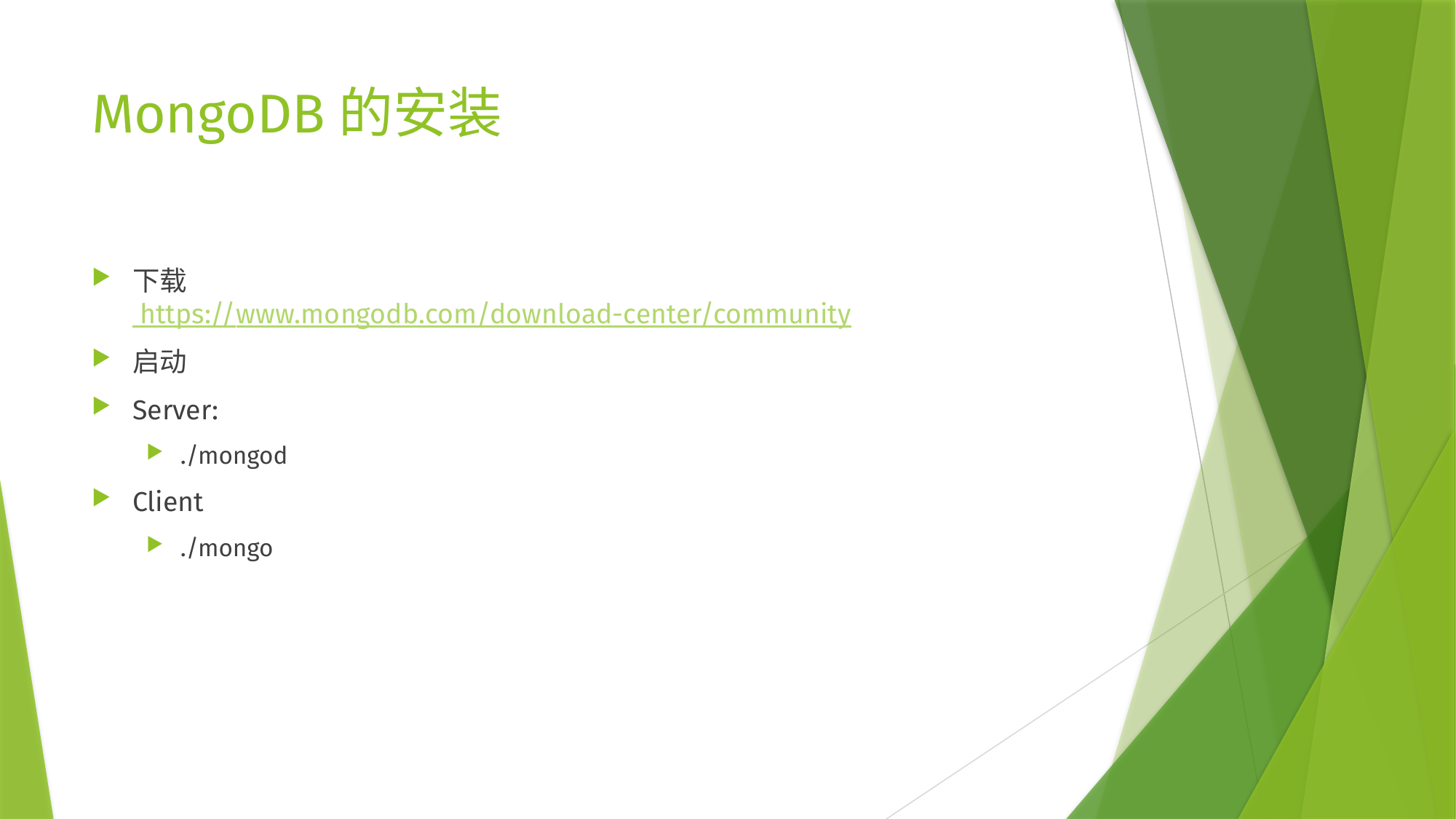

# MongoDB的安装
下载
 https://www.mongodb.com/download-center/community
启动
Server:
./mongod
Client
./mongo